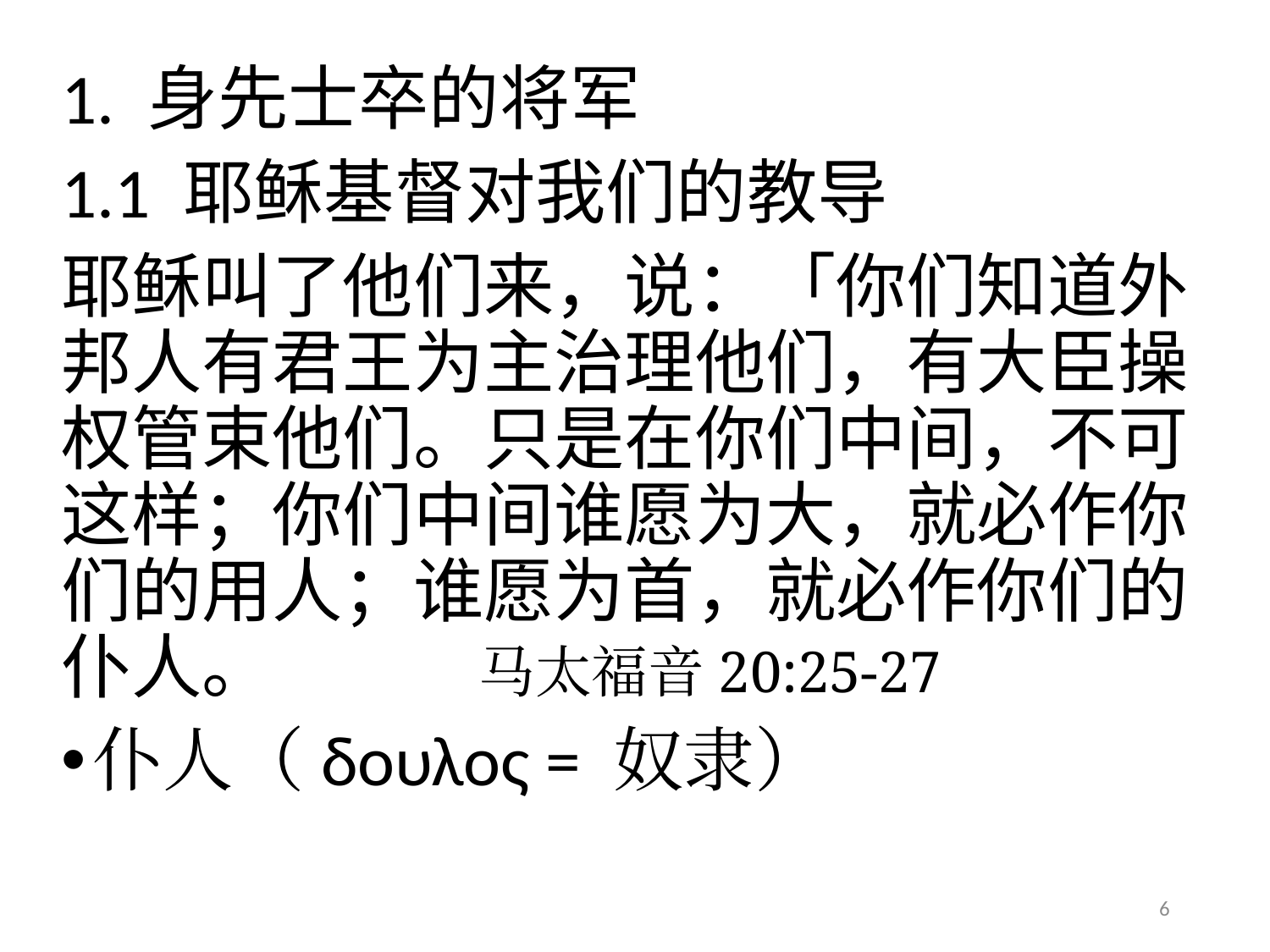

# 1. 身先士卒的将军
1.1 耶稣基督对我们的教导
耶稣叫了他们来，说：「你们知道外邦人有君王为主治理他们，有大臣操权管束他们。只是在你们中间，不可这样；你们中间谁愿为大，就必作你们的用人；谁愿为首，就必作你们的仆人。             马太福音20:25-27
仆人（δουλος = 奴隶）
6